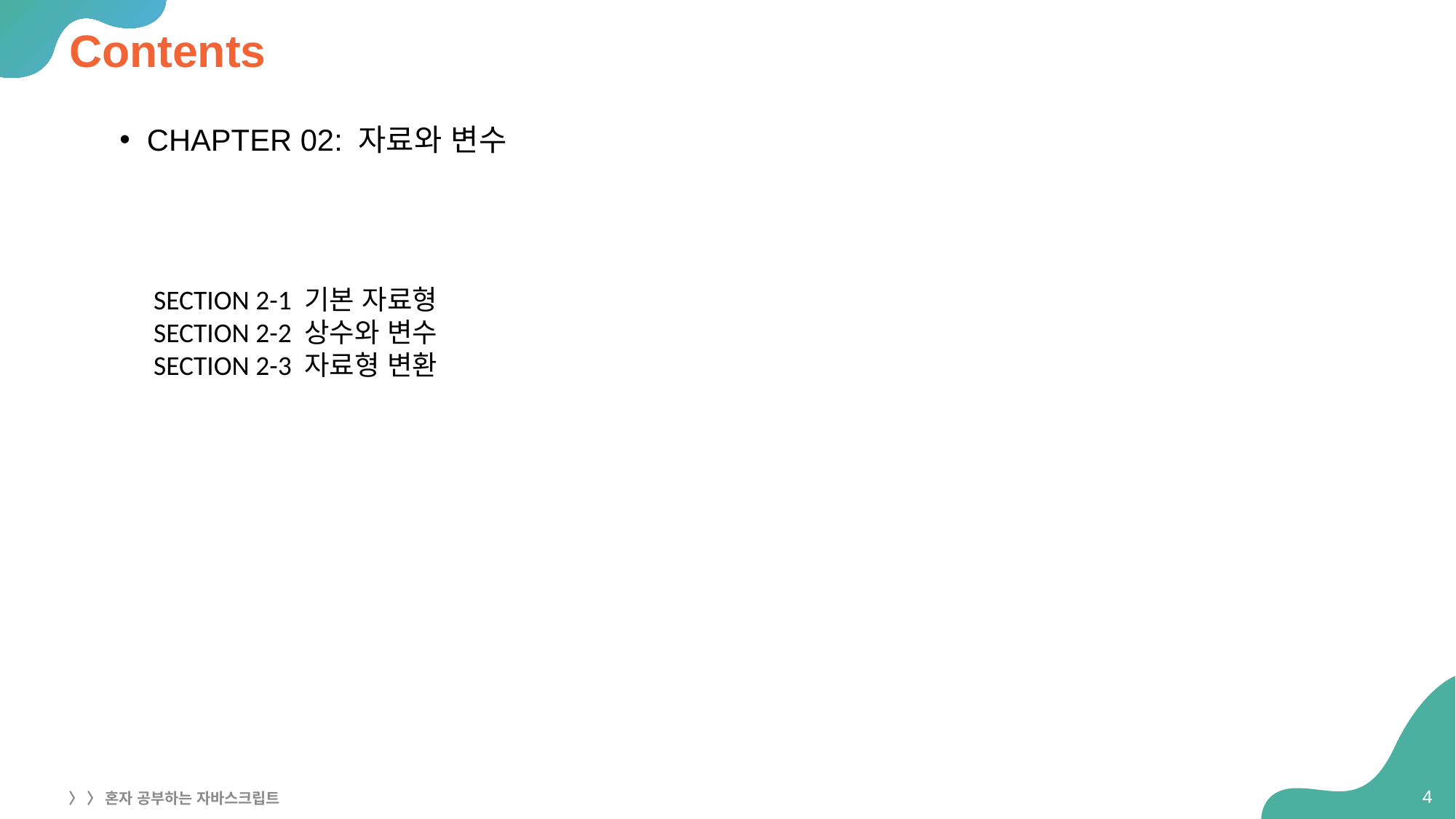

# Contents
CHAPTER 02: 자료와 변수

SECTION 2-1 기본 자료형
SECTION 2-2 상수와 변수
SECTION 2-3 자료형 변환
4
〉 〉 혼자 공부하는 자바스크립트